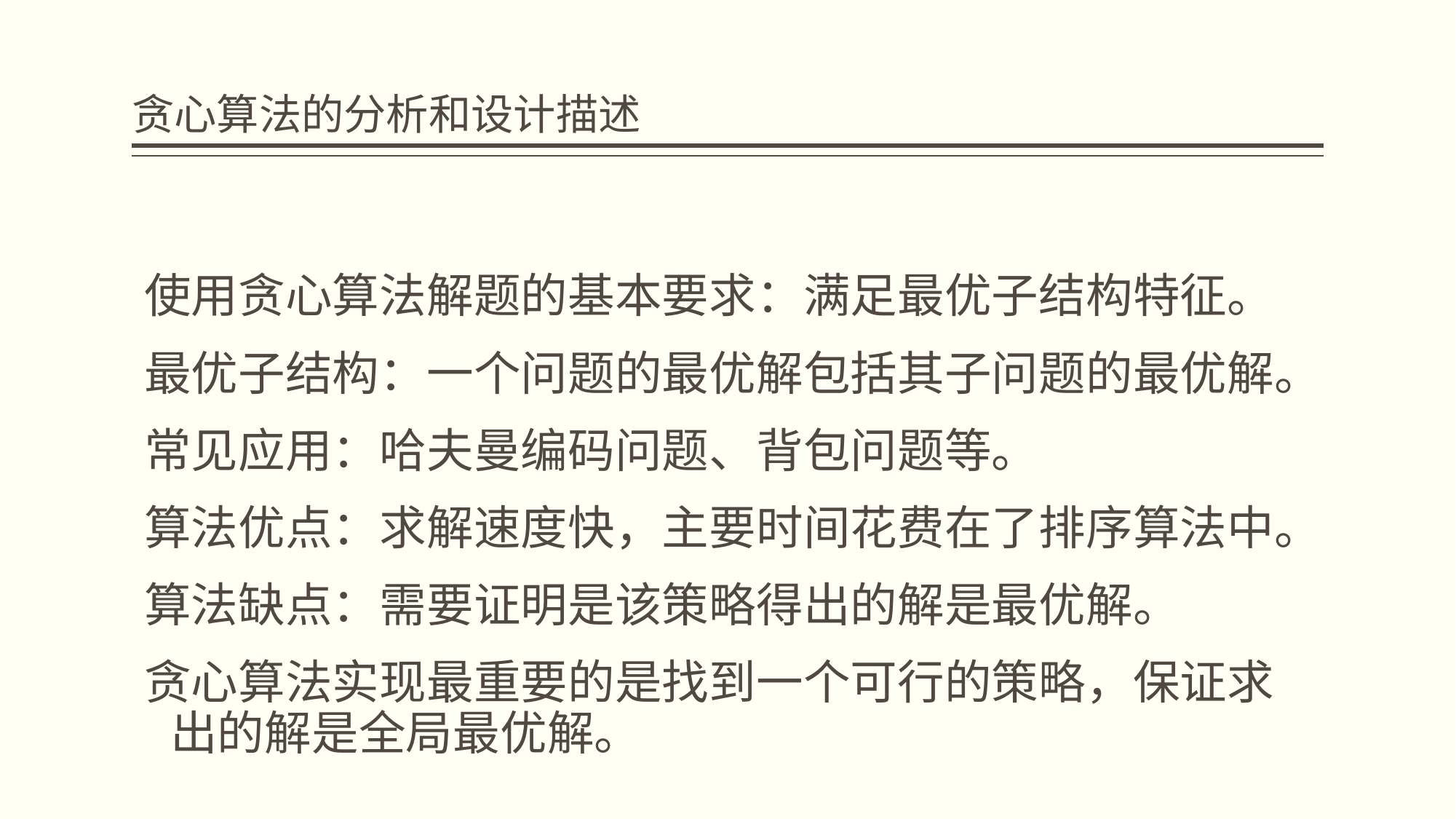

# 贪心算法的分析和设计描述
使用贪心算法解题的基本要求：满足最优子结构特征。
最优子结构：一个问题的最优解包括其子问题的最优解。
常见应用：哈夫曼编码问题、背包问题等。
算法优点：求解速度快，主要时间花费在了排序算法中。
算法缺点：需要证明是该策略得出的解是最优解。
贪心算法实现最重要的是找到一个可行的策略，保证求出的解是全局最优解。